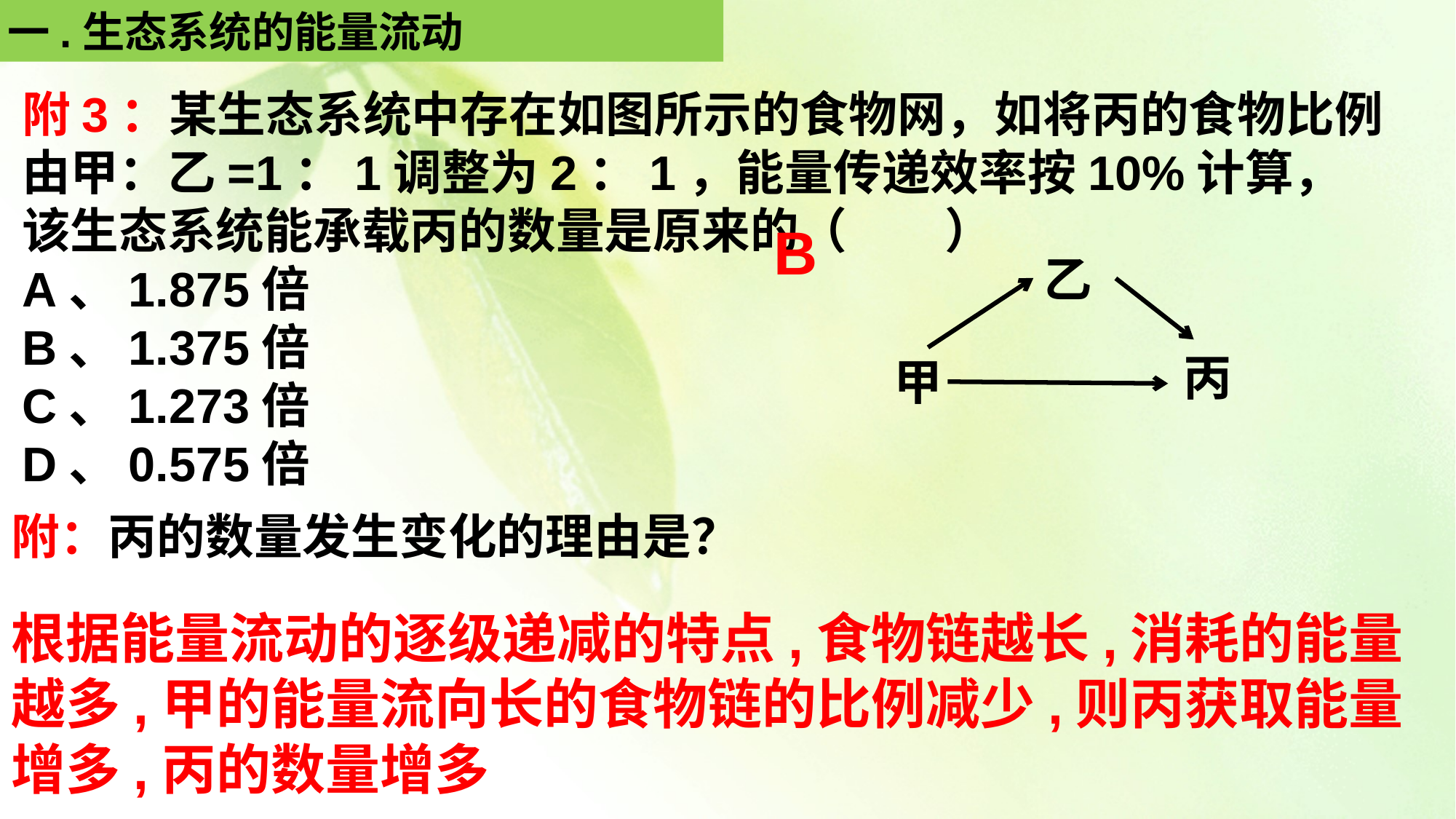

一.生态系统的能量流动
附3：某生态系统中存在如图所示的食物网，如将丙的食物比例由甲：乙=1：1调整为2：1，能量传递效率按10%计算，该生态系统能承载丙的数量是原来的（　　）
A、1.875倍
B、1.375倍
C、1.273倍
D、0.575倍
B
乙
丙
甲
附：丙的数量发生变化的理由是？
根据能量流动的逐级递减的特点,食物链越长,消耗的能量越多,甲的能量流向长的食物链的比例减少,则丙获取能量增多,丙的数量增多